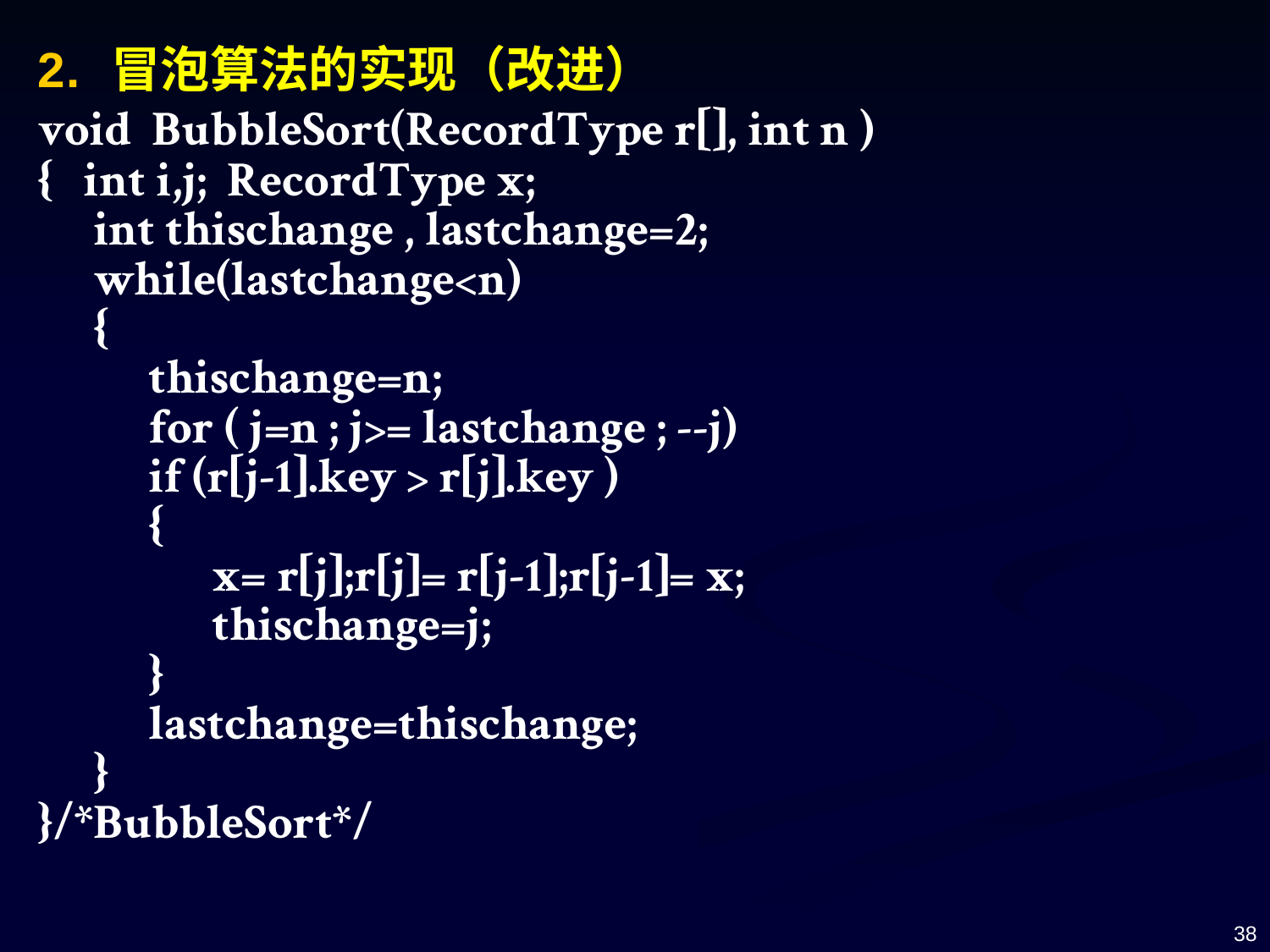

冒泡算法的实现（改进）
void  BubbleSort(RecordType r[], int n )
{   int i,j;  RecordType x;
int thischange , lastchange=2;
while(lastchange<n)
{
thischange=n;
for ( j=n ; j>= lastchange ; --j)
if (r[j-1].key > r[j].key )
{
x= r[j];r[j]= r[j-1];r[j-1]= x;
thischange=j;
}
lastchange=thischange;
}
}/*BubbleSort*/
38